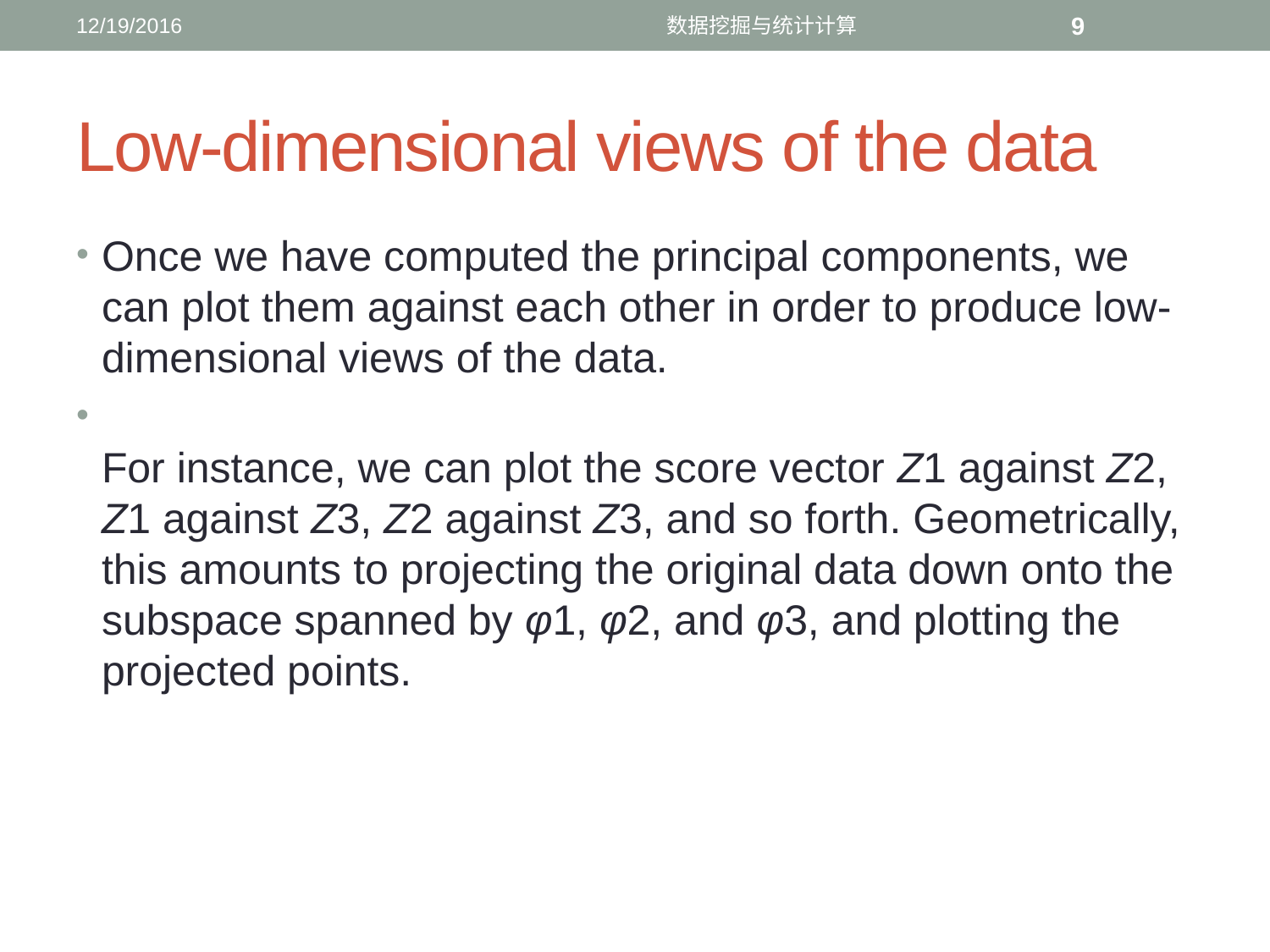

12/19/2016
数据挖掘与统计计算
9
# Low-dimensional views of the data
Once we have computed the principal components, we can plot them against each other in order to produce low-dimensional views of the data.
For instance, we can plot the score vector Z1 against Z2, Z1 against Z3, Z2 against Z3, and so forth. Geometrically, this amounts to projecting the original data down onto the subspace spanned by φ1, φ2, and φ3, and plotting the projected points.